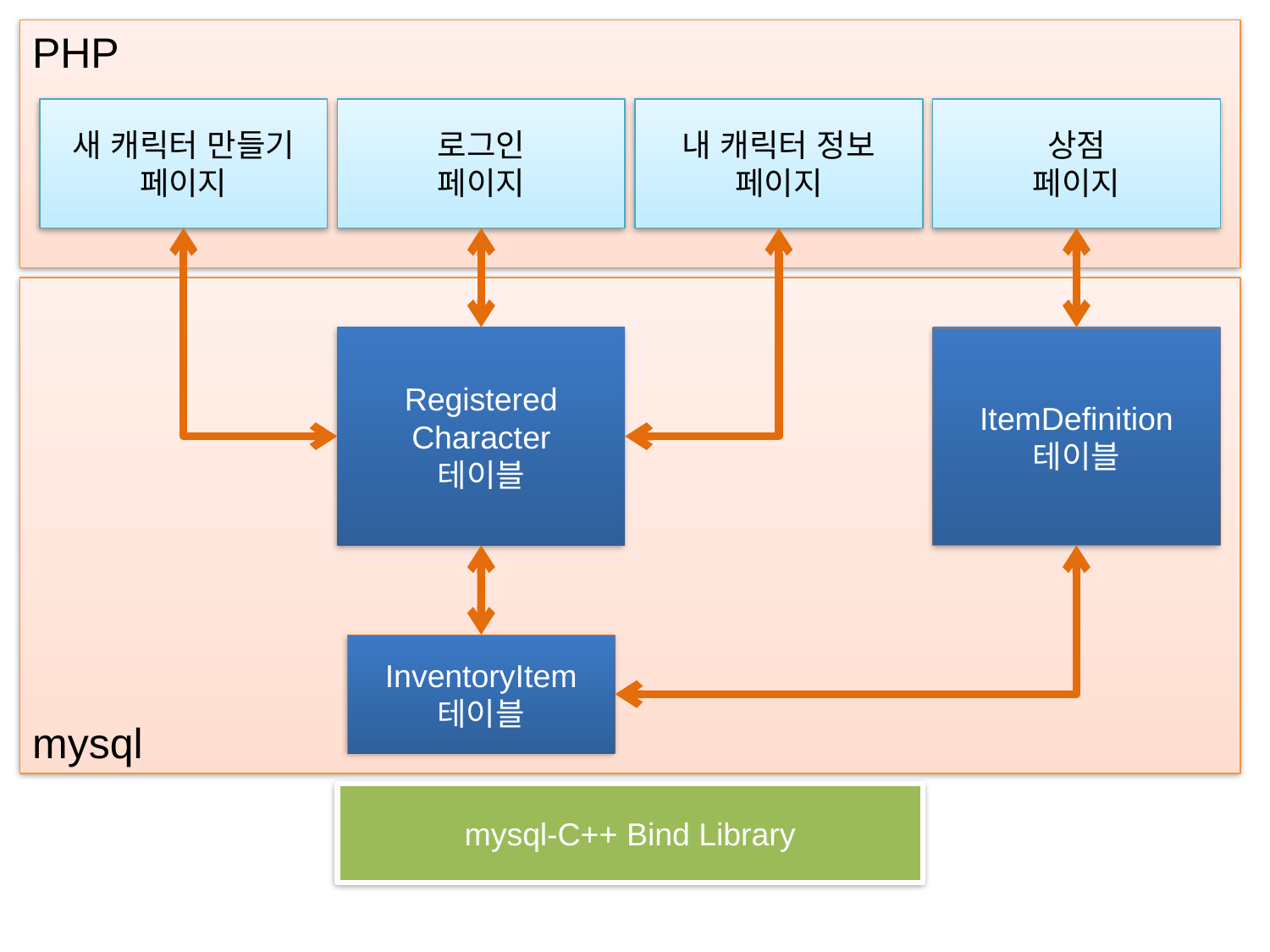

PHP
새 캐릭터 만들기
페이지
로그인
페이지
내 캐릭터 정보
페이지
상점
페이지
mysql
Registered
Character
테이블
ItemDefinition
테이블
InventoryItem
테이블
mysql-C++ Bind Library